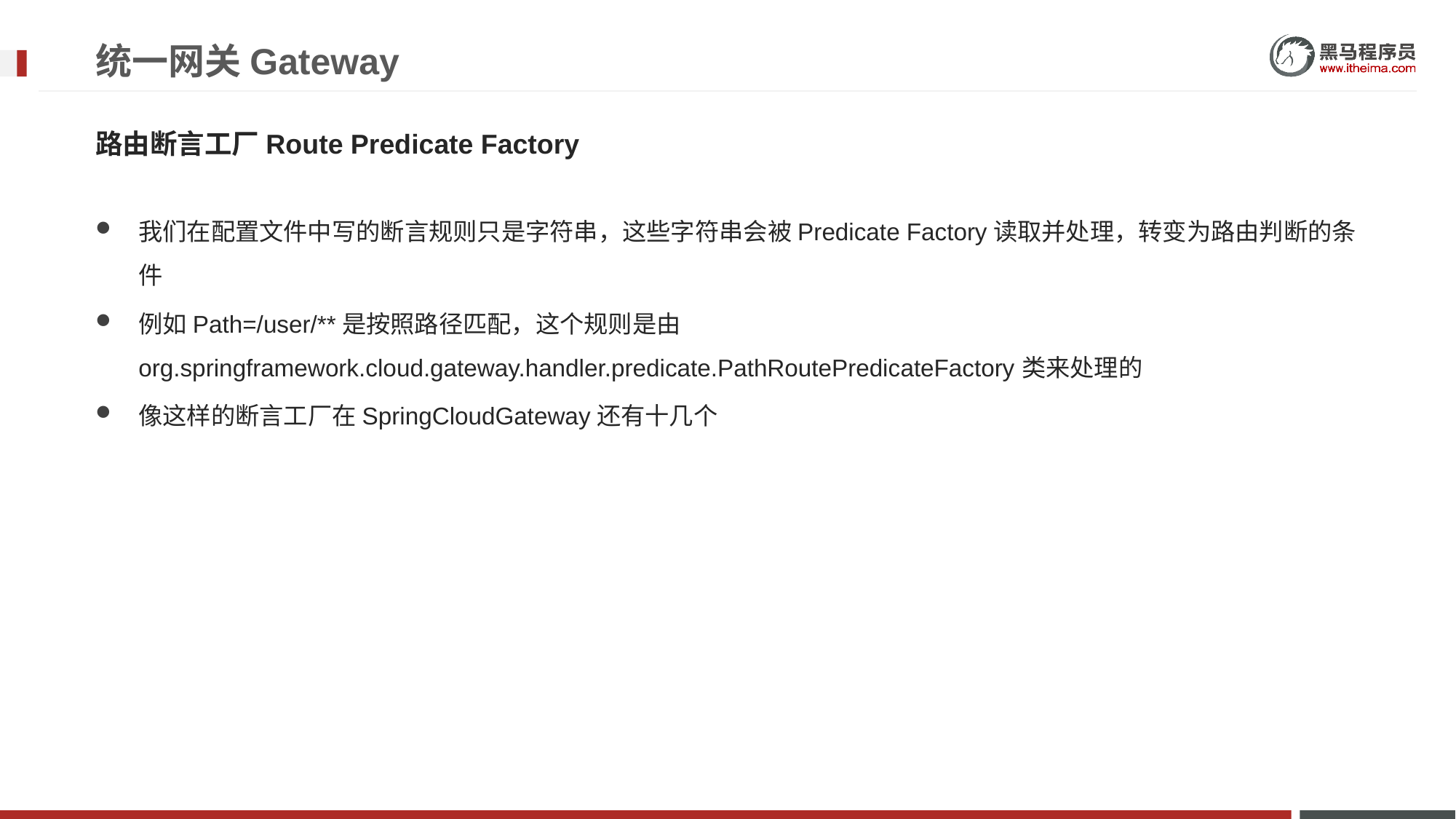

# 统一网关Gateway
路由断言工厂Route Predicate Factory
我们在配置文件中写的断言规则只是字符串，这些字符串会被Predicate Factory读取并处理，转变为路由判断的条件
例如Path=/user/**是按照路径匹配，这个规则是由org.springframework.cloud.gateway.handler.predicate.PathRoutePredicateFactory类来处理的
像这样的断言工厂在SpringCloudGateway还有十几个